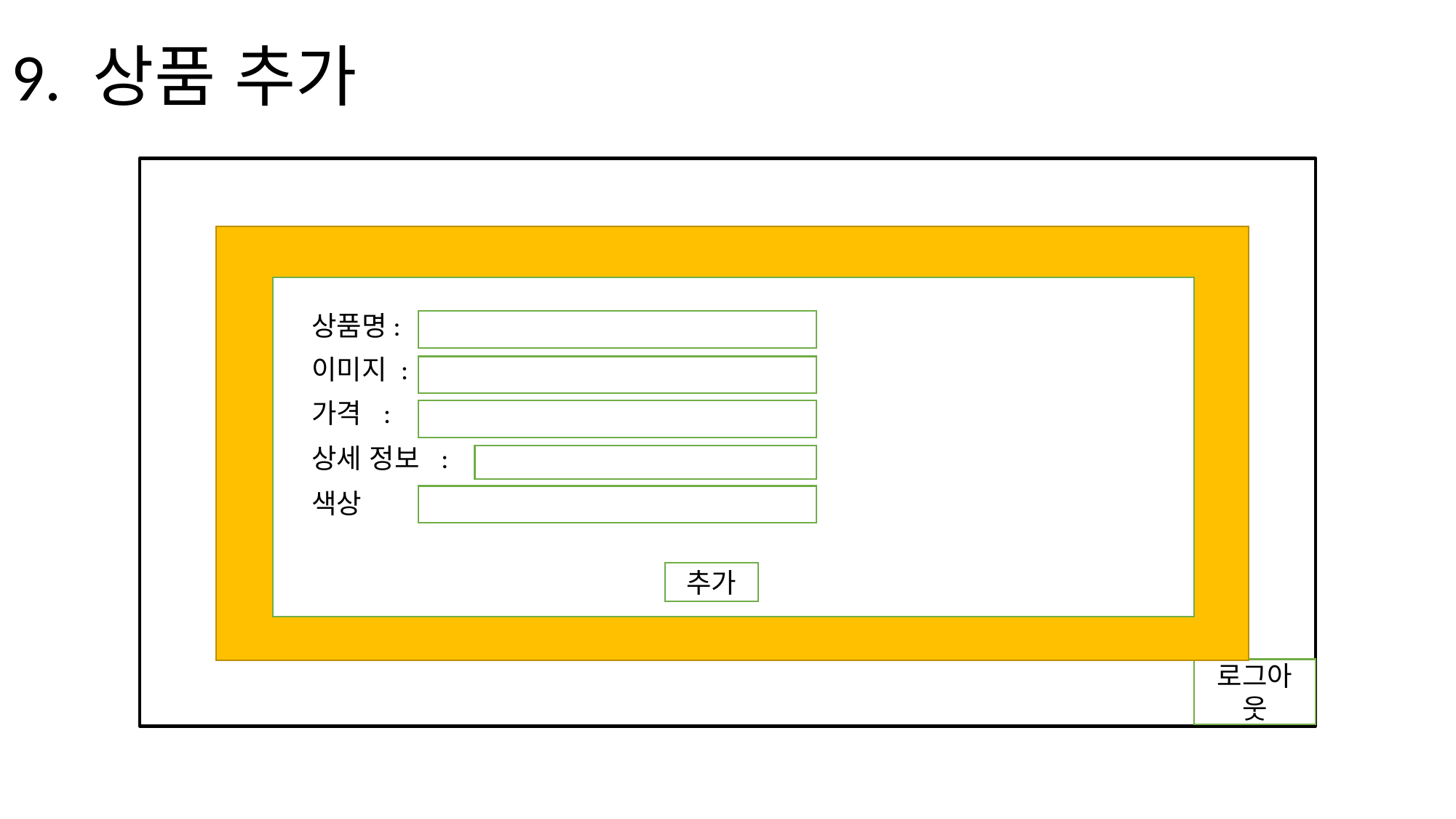

# 9. 상품 추가

상품명:

이미지 :

가격  :

상세 정보  :

색상

추가
로그아웃